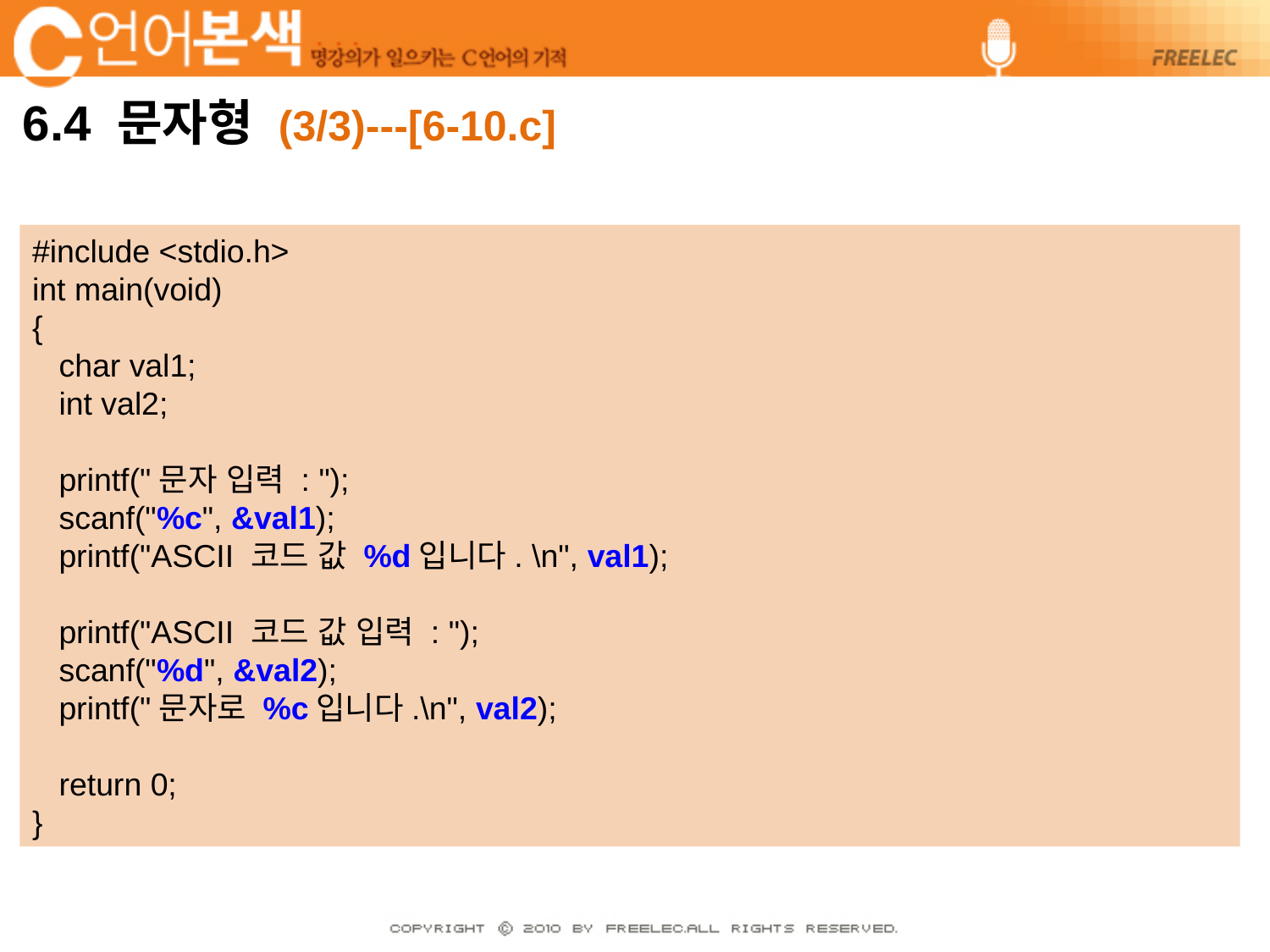

# 6.4 문자형 (3/3)---[6-10.c]
#include <stdio.h>
int main(void)
{
   char val1;
   int val2;

   printf("문자 입력 : ");
   scanf("%c", &val1);
   printf("ASCII 코드 값 %d입니다. \n", val1);

   printf("ASCII 코드 값 입력 : ");
   scanf("%d", &val2);
   printf("문자로 %c입니다.\n", val2);

   return 0;
}